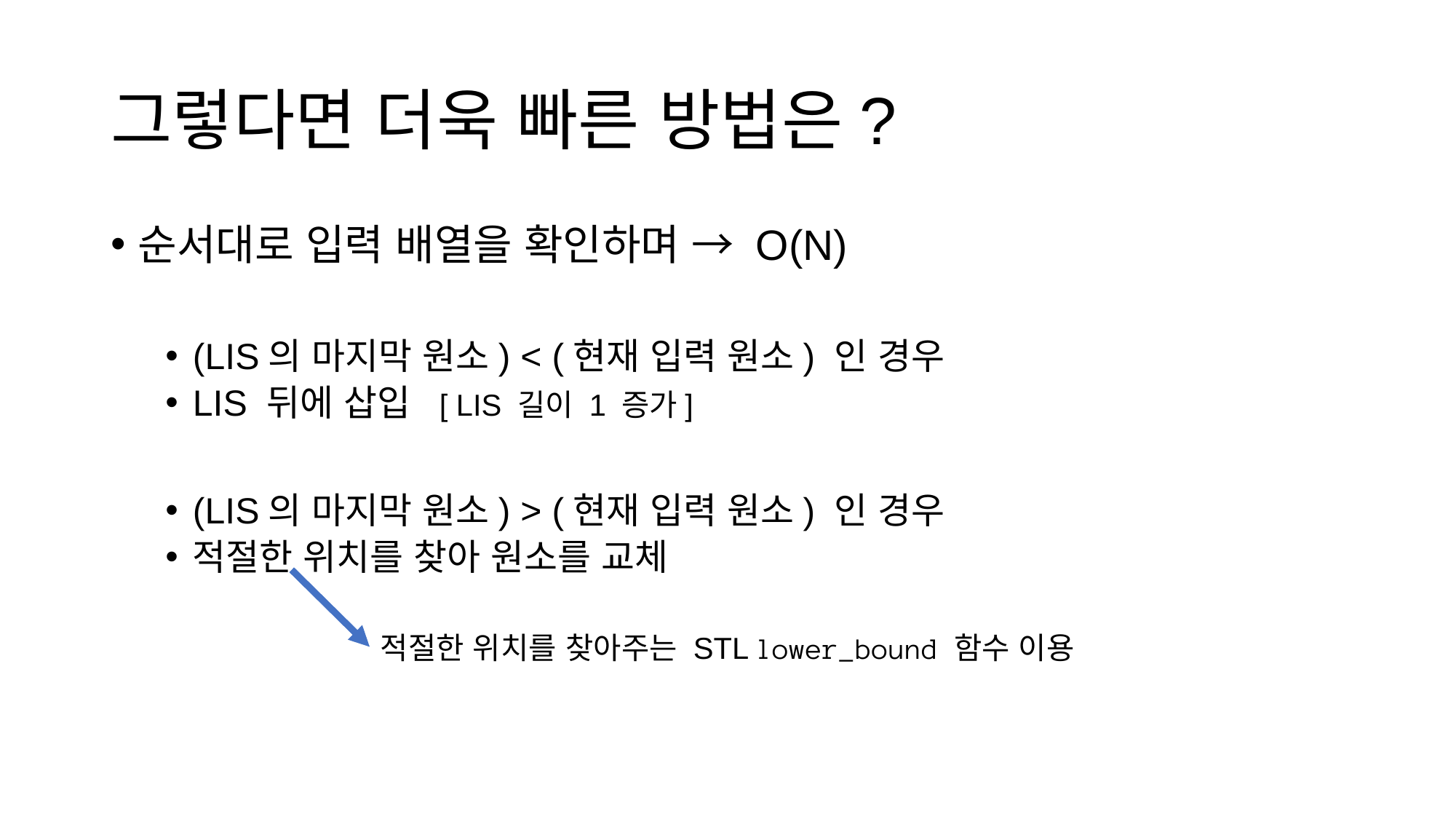

# 그렇다면 더욱 빠른 방법은?
순서대로 입력 배열을 확인하며 → O(N)

(LIS의 마지막 원소) < (현재 입력 원소) 인 경우
LIS 뒤에 삽입  [ LIS 길이 1 증가]

(LIS의 마지막 원소) > (현재 입력 원소) 인 경우
적절한 위치를 찾아 원소를 교체
적절한 위치를 찾아주는 STL lower_bound 함수 이용